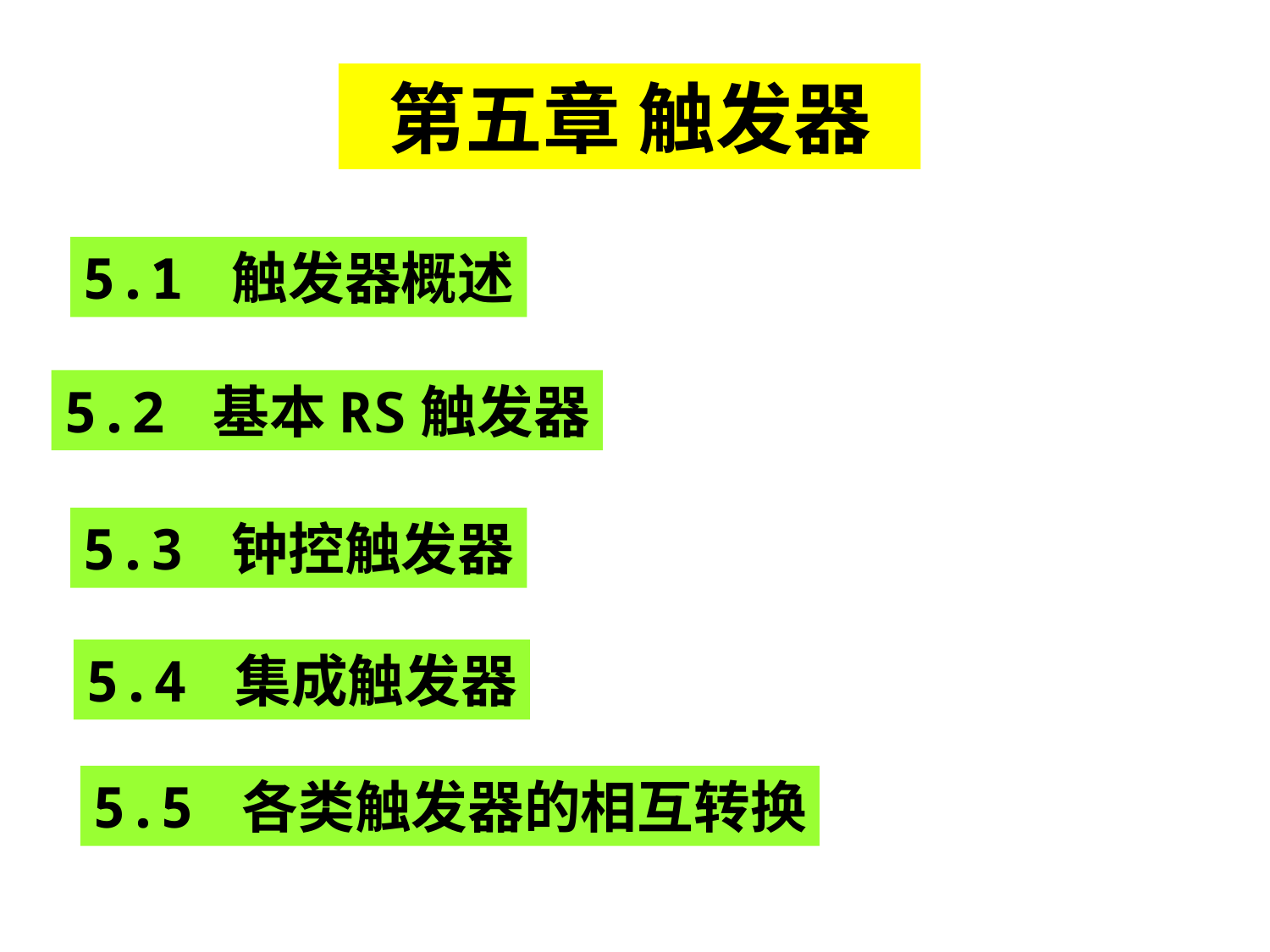

第五章 触发器
5.1 触发器概述
5.2 基本RS触发器
5.3 钟控触发器
5.4 集成触发器
5.5 各类触发器的相互转换
1